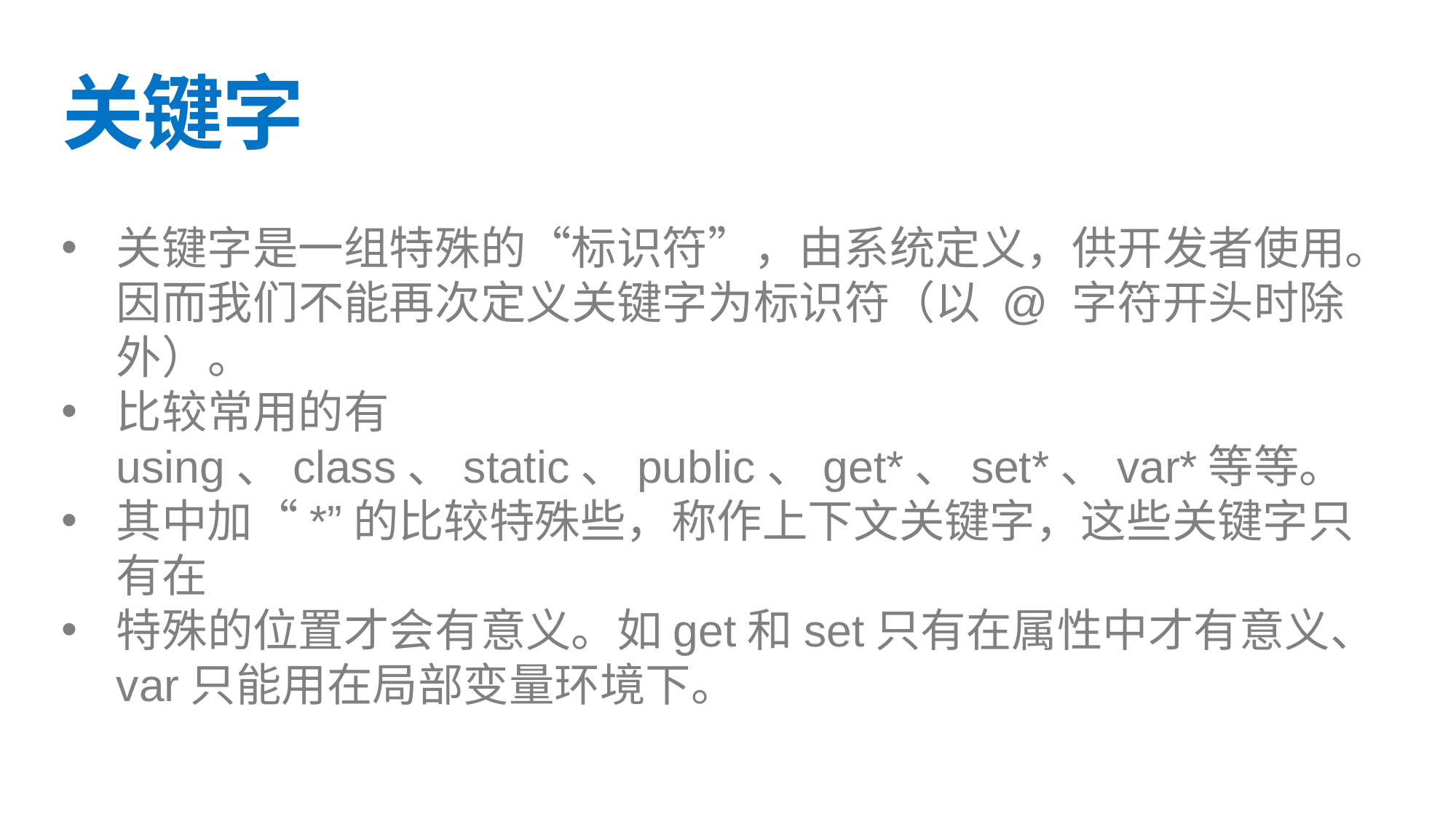

# 关键字
关键字是一组特殊的“标识符”，由系统定义，供开发者使用。因而我们不能再次定义关键字为标识符（以 @ 字符开头时除外）。
比较常用的有using、class、static、public、get*、set*、var*等等。
其中加“*”的比较特殊些，称作上下文关键字，这些关键字只有在
特殊的位置才会有意义。如get和set只有在属性中才有意义、var只能用在局部变量环境下。